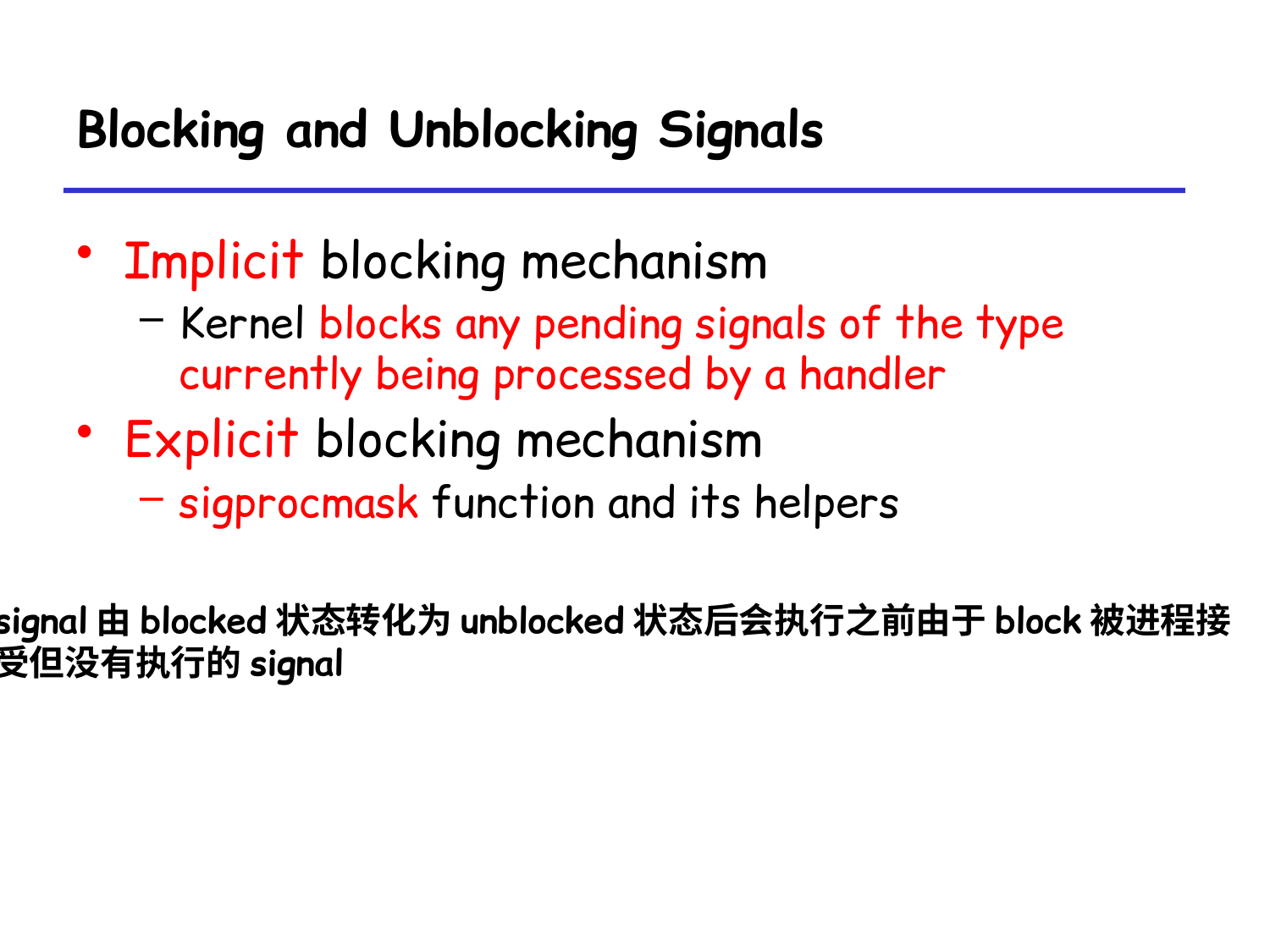

# Blocking and Unblocking Signals
Implicit blocking mechanism
Kernel blocks any pending signals of the type currently being processed by a handler
Explicit blocking mechanism
sigprocmask function and its helpers
signal由blocked状态转化为unblocked状态后会执行之前由于block被进程接
受但没有执行的signal
46